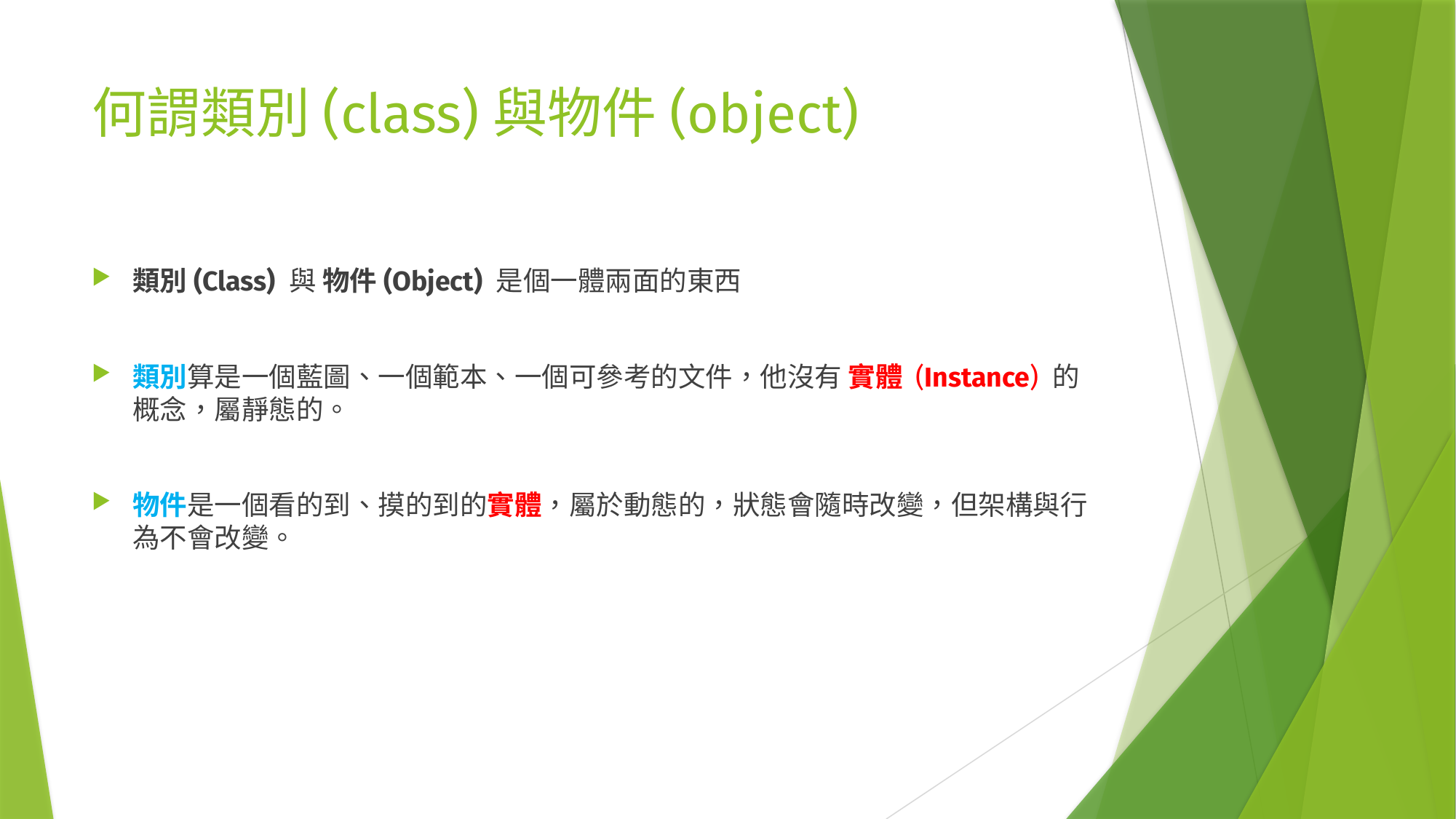

# 何謂類別(class)與物件(object)
類別(Class) 與 物件(Object) 是個一體兩面的東西

類別算是一個藍圖、一個範本、一個可參考的文件，他沒有 實體 (Instance) 的概念，屬靜態的。

物件是一個看的到、摸的到的實體，屬於動態的，狀態會隨時改變，但架構與行為不會改變。